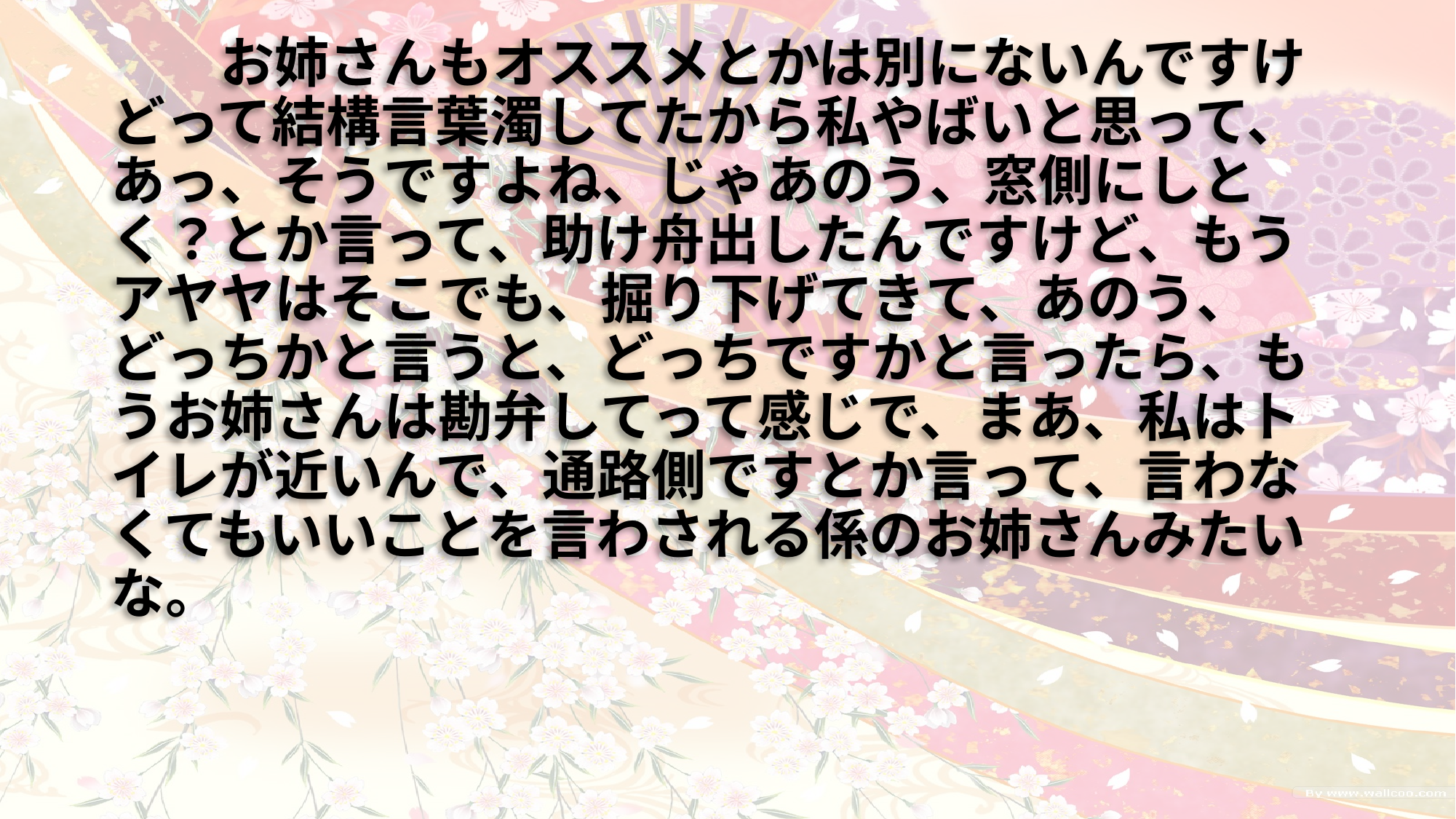

お姉さんもオススメとかは別にないんですけどって結構言葉濁してたから私やばいと思って、あっ、そうですよね、じゃあのう、窓側にしとく？とか言って、助け舟出したんですけど、もうアヤヤはそこでも、掘り下げてきて、あのう、どっちかと言うと、どっちですかと言ったら、もうお姉さんは勘弁してって感じで、まあ、私はトイレが近いんで、通路側ですとか言って、言わなくてもいいことを言わされる係のお姉さんみたいな。